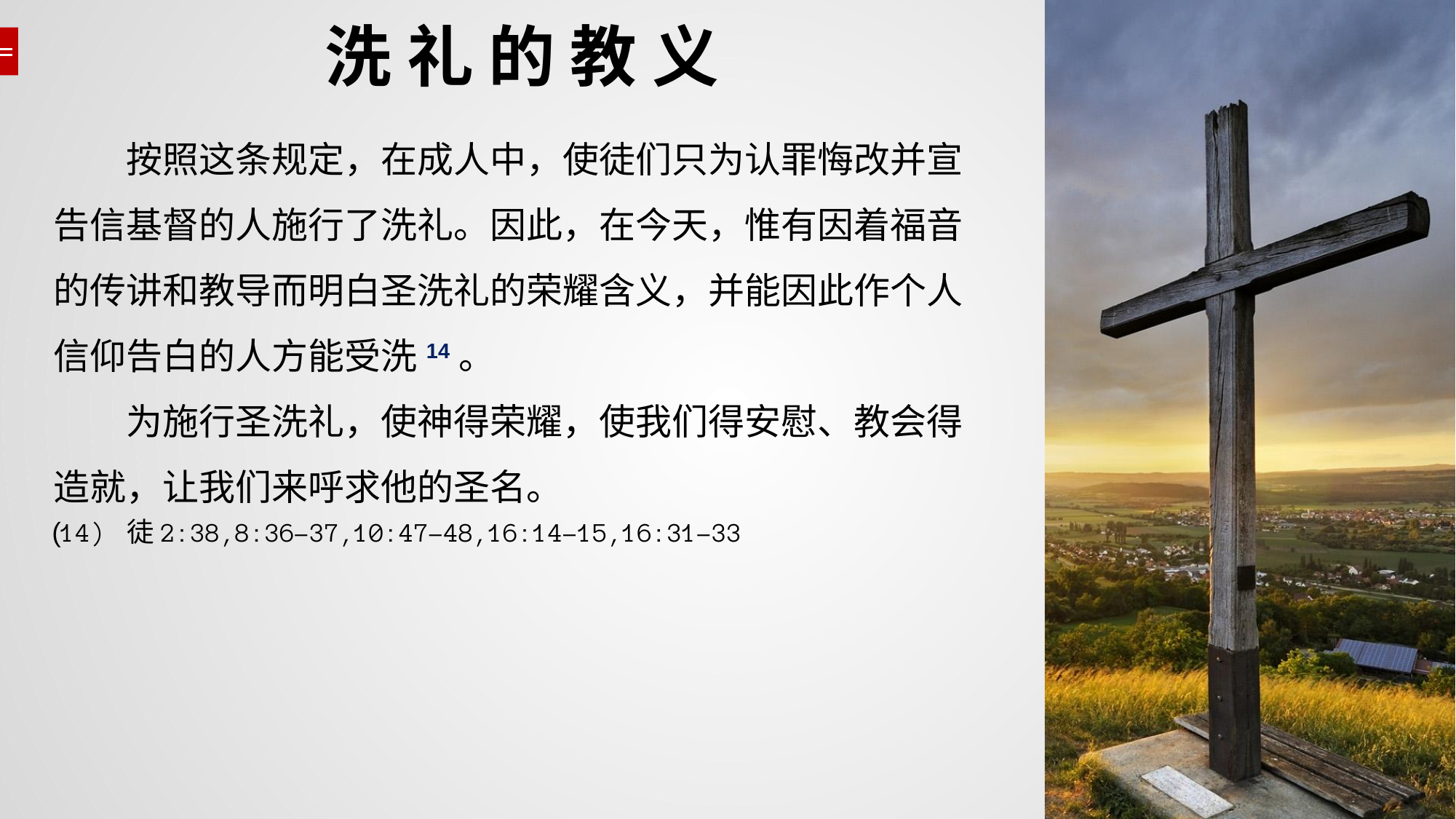

洗礼的教义
　　按照这条规定，在成人中，使徒们只为认罪悔改并宣告信基督的人施行了洗礼。因此，在今天，惟有因着福音的传讲和教导而明白圣洗礼的荣耀含义，并能因此作个人信仰告白的人方能受洗14。
　　为施行圣洗礼，使神得荣耀，使我们得安慰、教会得造就，让我们来呼求他的圣名。
(14) 徒2:38,8:36-37,10:47-48,16:14-15,16:31-33